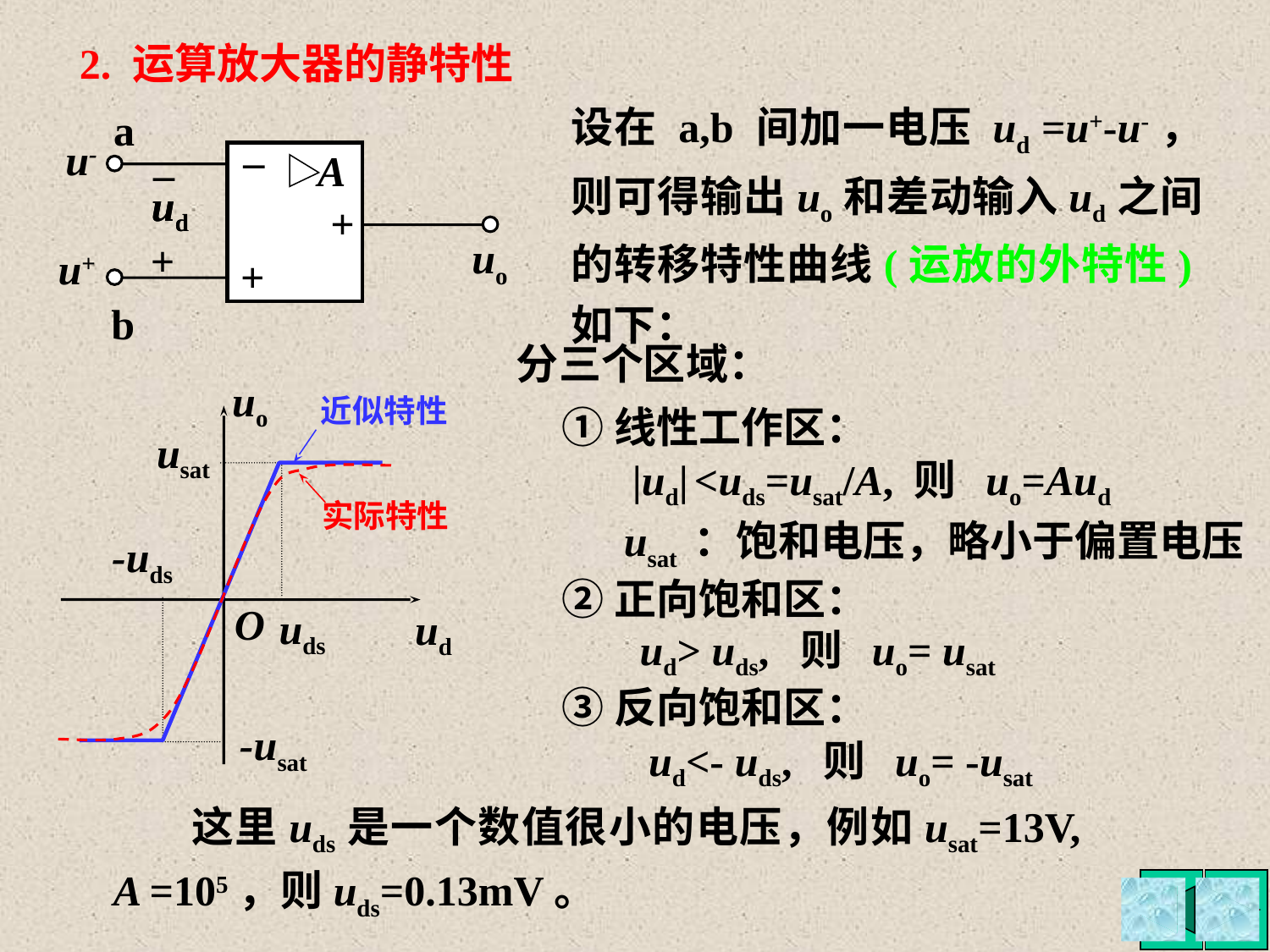

2. 运算放大器的静特性
设在 a,b 间加一电压 ud =u+-u-，则可得输出uo和差动输入ud之间的转移特性曲线(运放的外特性)如下：
a
_
u-
_
A

ud
ud
+

uo
+
u+
+

b
分三个区域：
uo

O
ud

近似特性

①线性工作区：
|ud| <uds=usat/A, 则  uo=Aud
usat ：饱和电压，略小于偏置电压
usat

实际特性
-uds
②正向饱和区：
ud> uds,  则  uo= usat
uds

③反向饱和区：
ud<- uds,  则  uo= -usat
-usat

这里uds是一个数值很小的电压，例如usat=13V,      A =105，则uds=0.13mV。